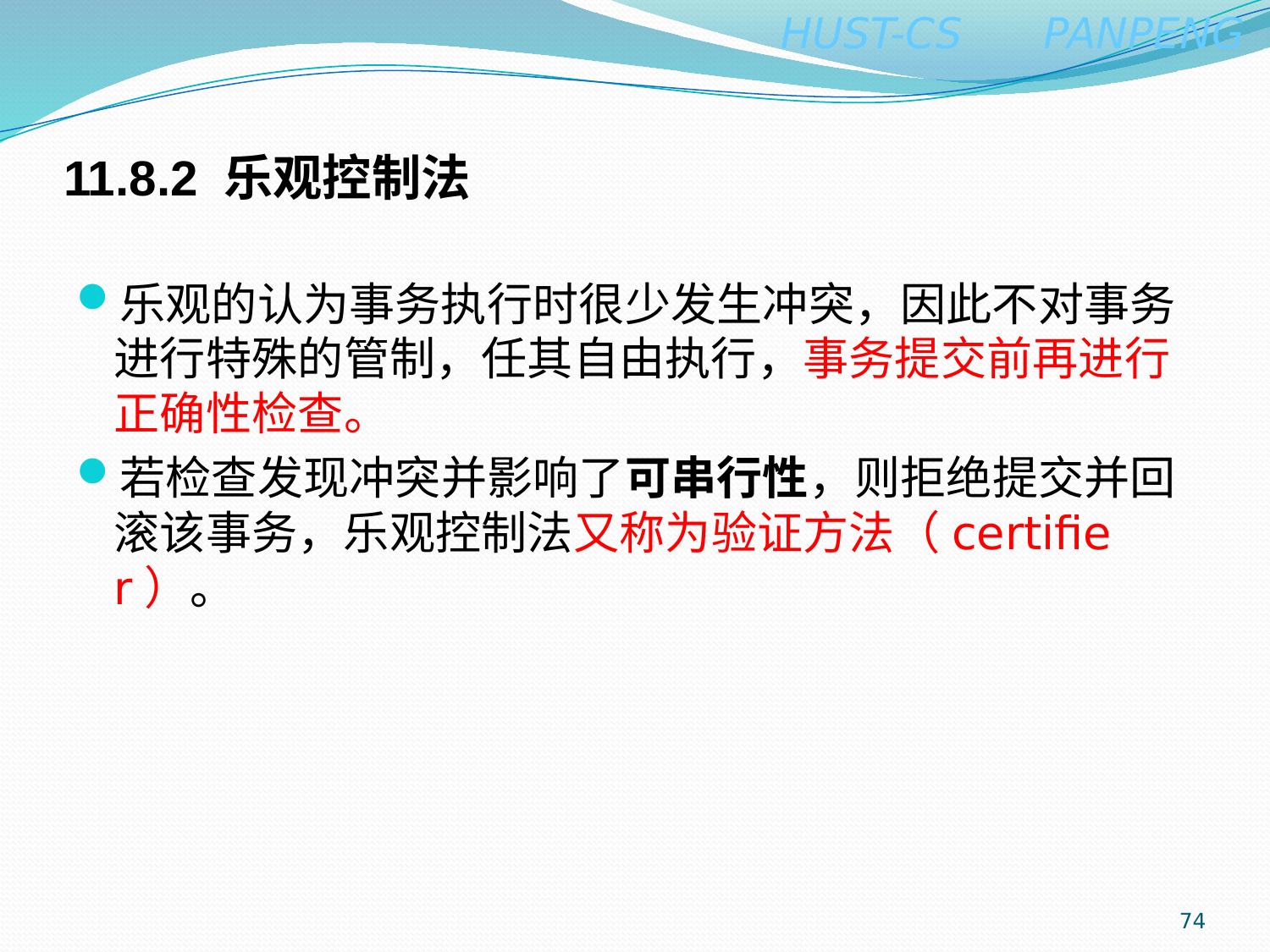

# 11.8.2 乐观控制法
乐观的认为事务执行时很少发生冲突，因此不对事务进行特殊的管制，任其自由执行，事务提交前再进行正确性检查。
若检查发现冲突并影响了可串行性，则拒绝提交并回滚该事务，乐观控制法又称为验证方法（certifier）。
74